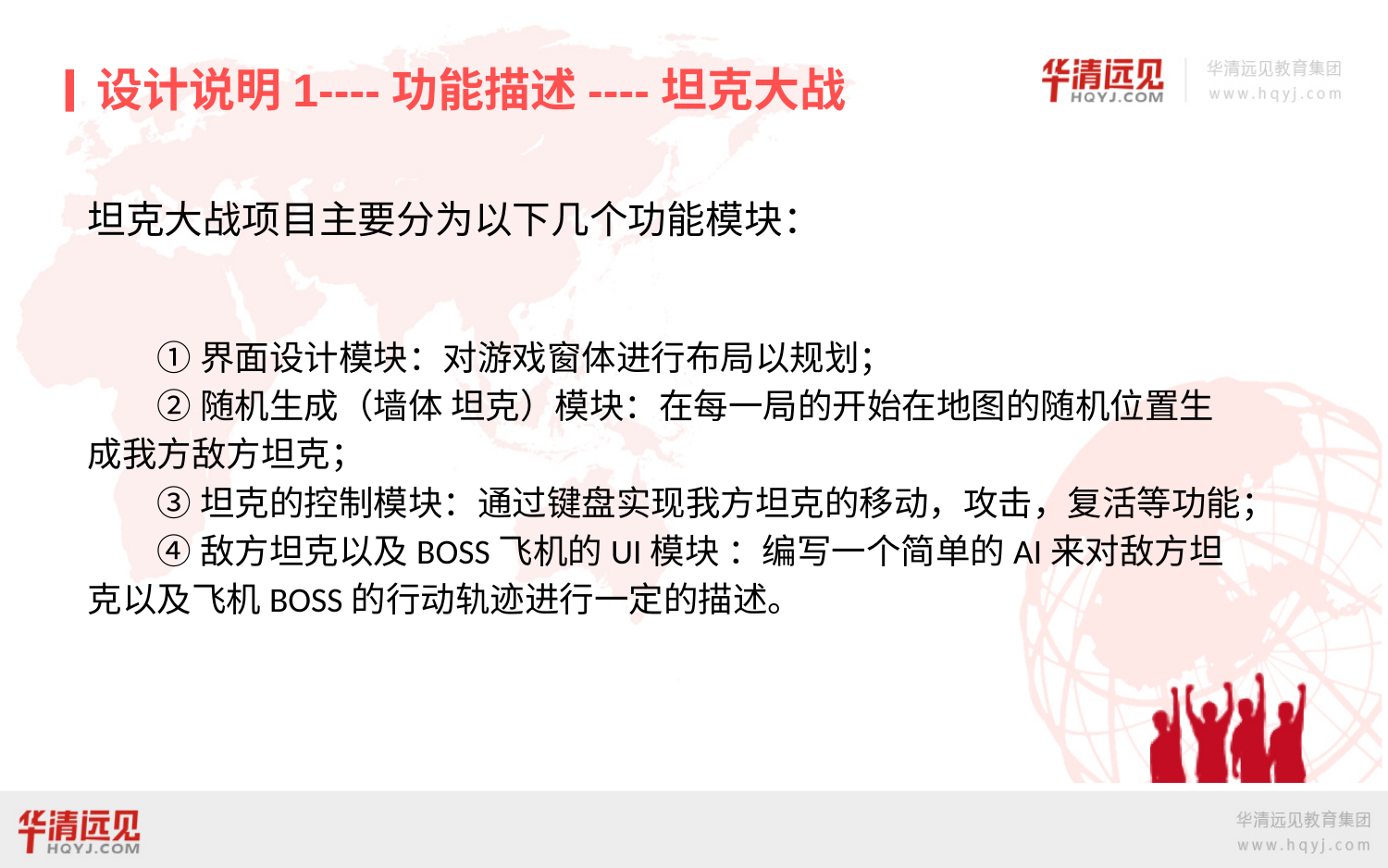

设计说明1----功能描述----坦克大战

坦克大战项目主要分为以下几个功能模块：

①界面设计模块：对游戏窗体进行布局以规划；
②随机生成（墙体 坦克）模块：在每一局的开始在地图的随机位置生成我方敌方坦克；
③坦克的控制模块：通过键盘实现我方坦克的移动，攻击，复活等功能；
④敌方坦克以及BOSS飞机的UI模块 ：编写一个简单的AI来对敌方坦克以及飞机BOSS的行动轨迹进行一定的描述。